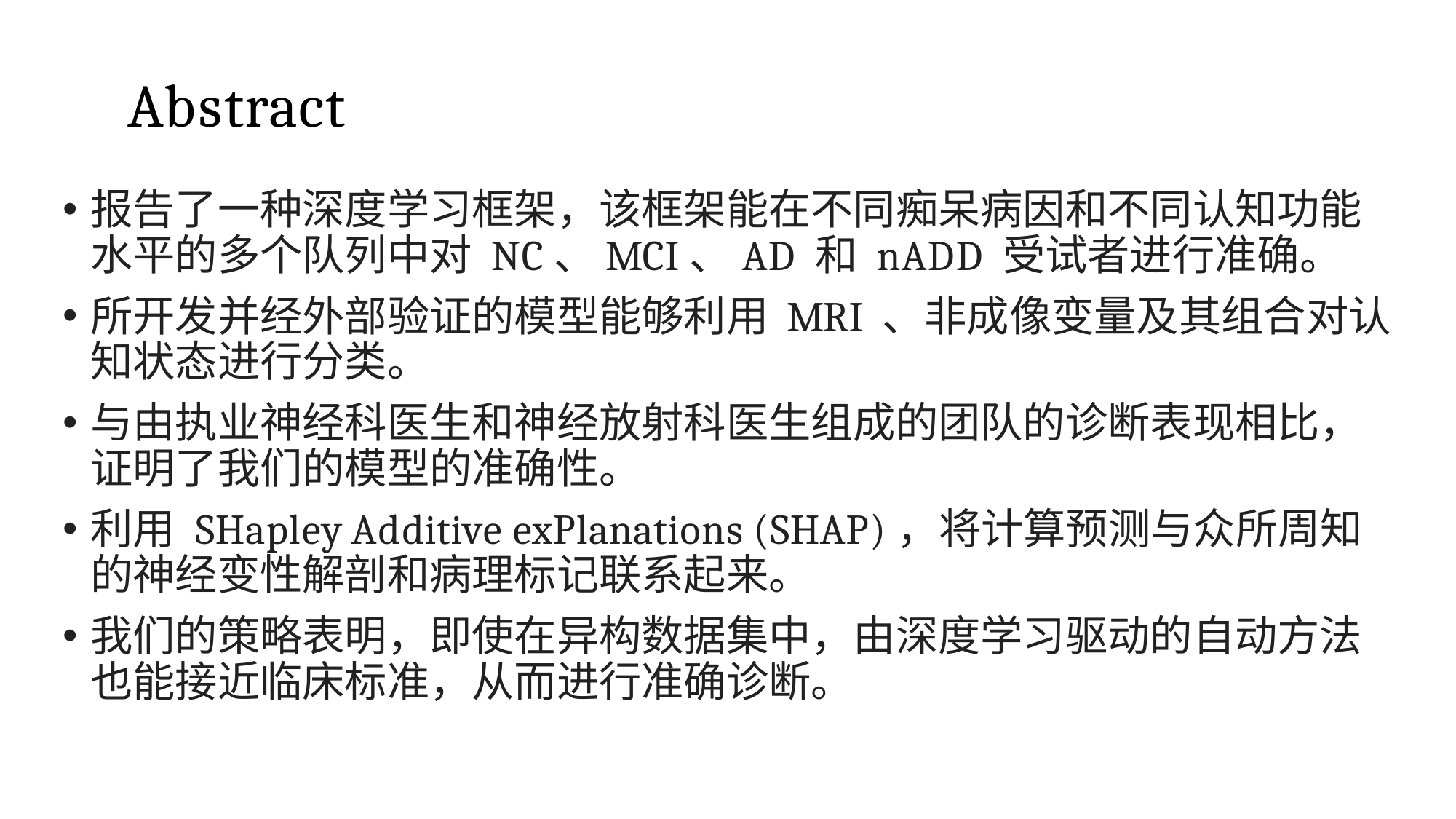

# Abstract
报告了一种深度学习框架，该框架能在不同痴呆病因和不同认知功能水平的多个队列中对 NC、MCI、AD 和 nADD 受试者进行准确。
所开发并经外部验证的模型能够利用 MRI 、非成像变量及其组合对认知状态进行分类。
与由执业神经科医生和神经放射科医生组成的团队的诊断表现相比，证明了我们的模型的准确性。
利用 SHapley Additive exPlanations (SHAP)，将计算预测与众所周知的神经变性解剖和病理标记联系起来。
我们的策略表明，即使在异构数据集中，由深度学习驱动的自动方法也能接近临床标准，从而进行准确诊断。